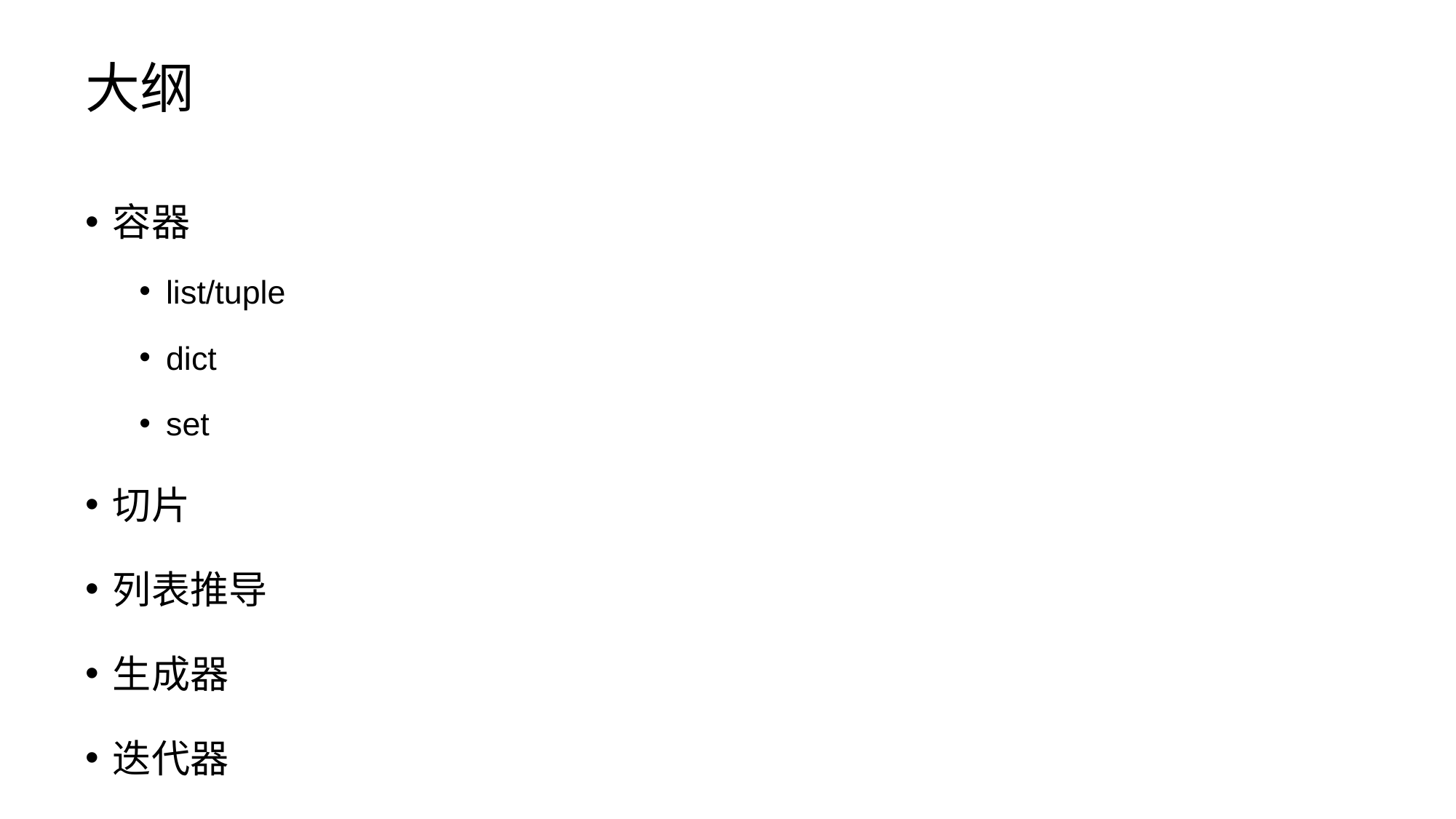

# 大纲
容器
list/tuple
dict
set
切片
列表推导
生成器
迭代器